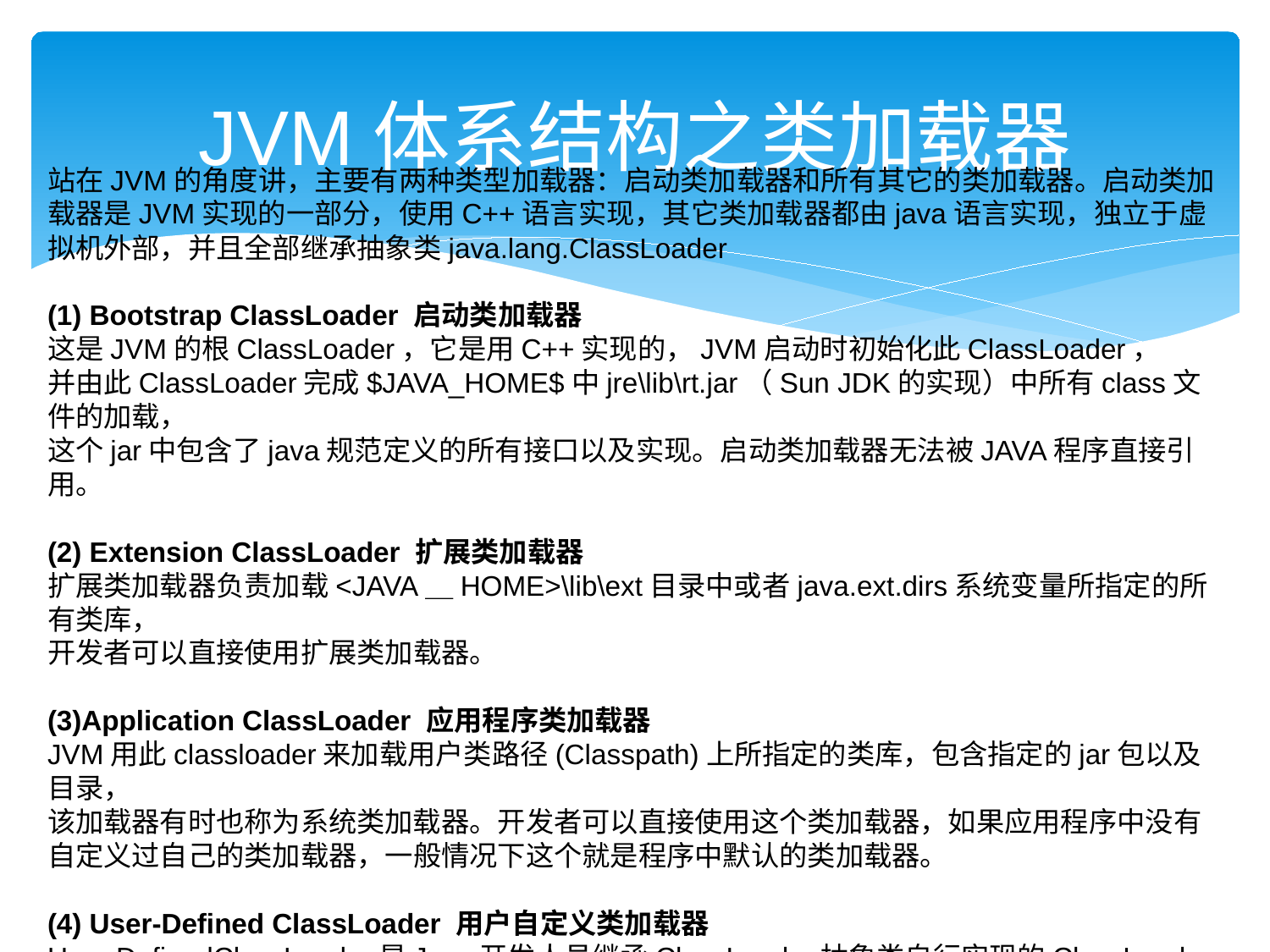

# JVM体系结构之类加载器
站在JVM的角度讲，主要有两种类型加载器：启动类加载器和所有其它的类加载器。启动类加载器是JVM实现的一部分，使用C++语言实现，其它类加载器都由java语言实现，独立于虚拟机外部，并且全部继承抽象类java.lang.ClassLoader

(1) Bootstrap ClassLoader 启动类加载器
这是JVM的根ClassLoader，它是用C++实现的，JVM启动时初始化此ClassLoader，
并由此ClassLoader完成$JAVA_HOME$中jre\lib\rt.jar（Sun JDK的实现）中所有class文件的加载，
这个jar中包含了java规范定义的所有接口以及实现。启动类加载器无法被JAVA程序直接引用。

(2) Extension ClassLoader 扩展类加载器
扩展类加载器负责加载<JAVA＿HOME>\lib\ext目录中或者java.ext.dirs系统变量所指定的所有类库，
开发者可以直接使用扩展类加载器。

(3)Application ClassLoader 应用程序类加载器
JVM用此classloader来加载用户类路径(Classpath)上所指定的类库，包含指定的jar包以及目录，
该加载器有时也称为系统类加载器。开发者可以直接使用这个类加载器，如果应用程序中没有自定义过自己的类加载器，一般情况下这个就是程序中默认的类加载器。

(4) User-Defined ClassLoader 用户自定义类加载器
User-DefinedClassLoader是Java开发人员继承ClassLoader抽象类自行实现的ClassLoader
，基于自定义的ClassLoader可用于加载非Classpath中的jar以及目录